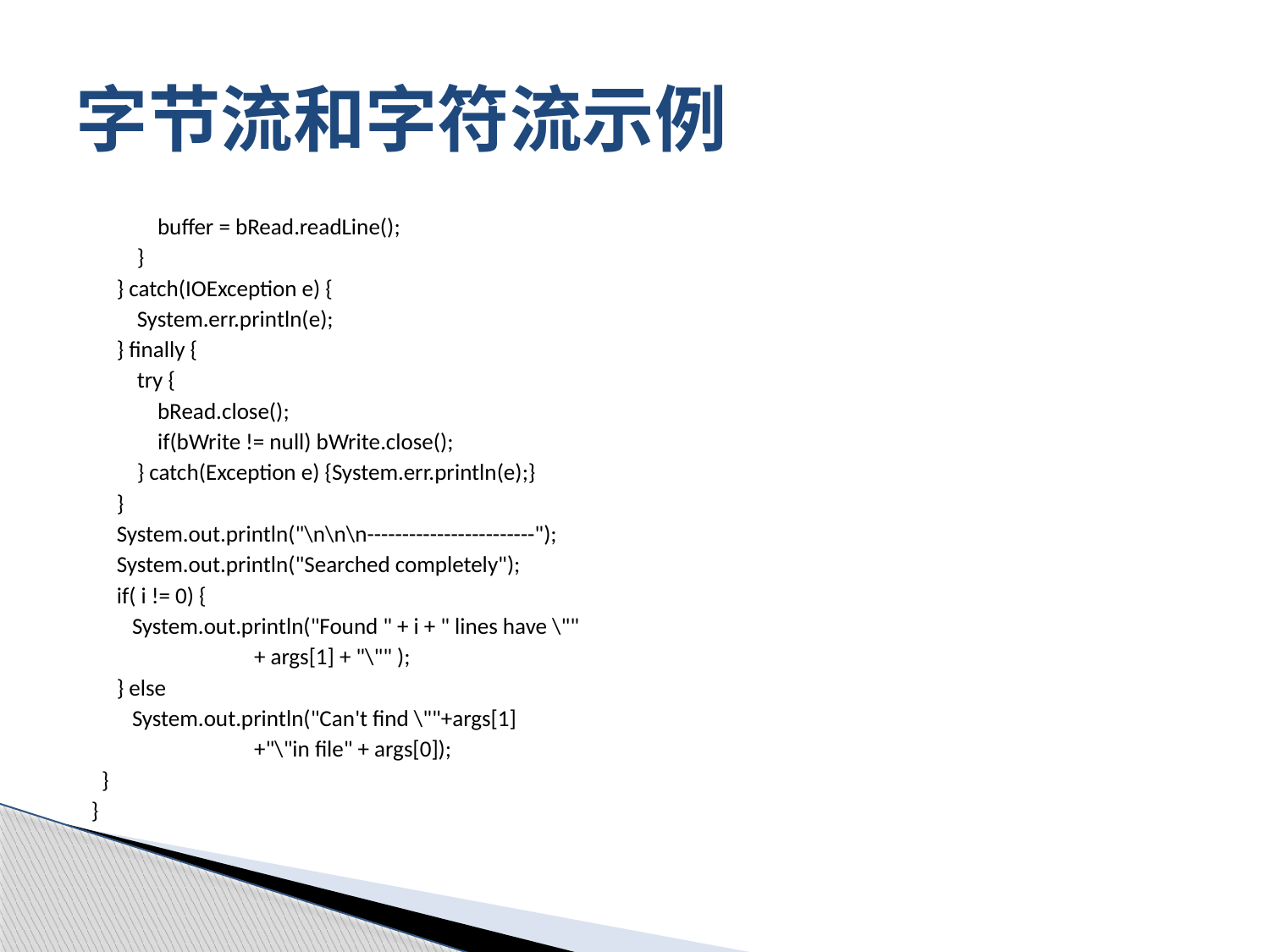

# 字节流和字符流示例
             buffer = bRead.readLine();
         }
     } catch(IOException e) {
         System.err.println(e);
     } finally {
         try {
             bRead.close();
             if(bWrite != null) bWrite.close();
         } catch(Exception e) {System.err.println(e);}
     }
     System.out.println("\n\n\n------------------------");
     System.out.println("Searched completely");
     if( i != 0) {
        System.out.println("Found " + i + " lines have \""
                                + args[1] + "\"" );
     } else
        System.out.println("Can't find \""+args[1]
                                +"\"in file" + args[0]);
  }
}